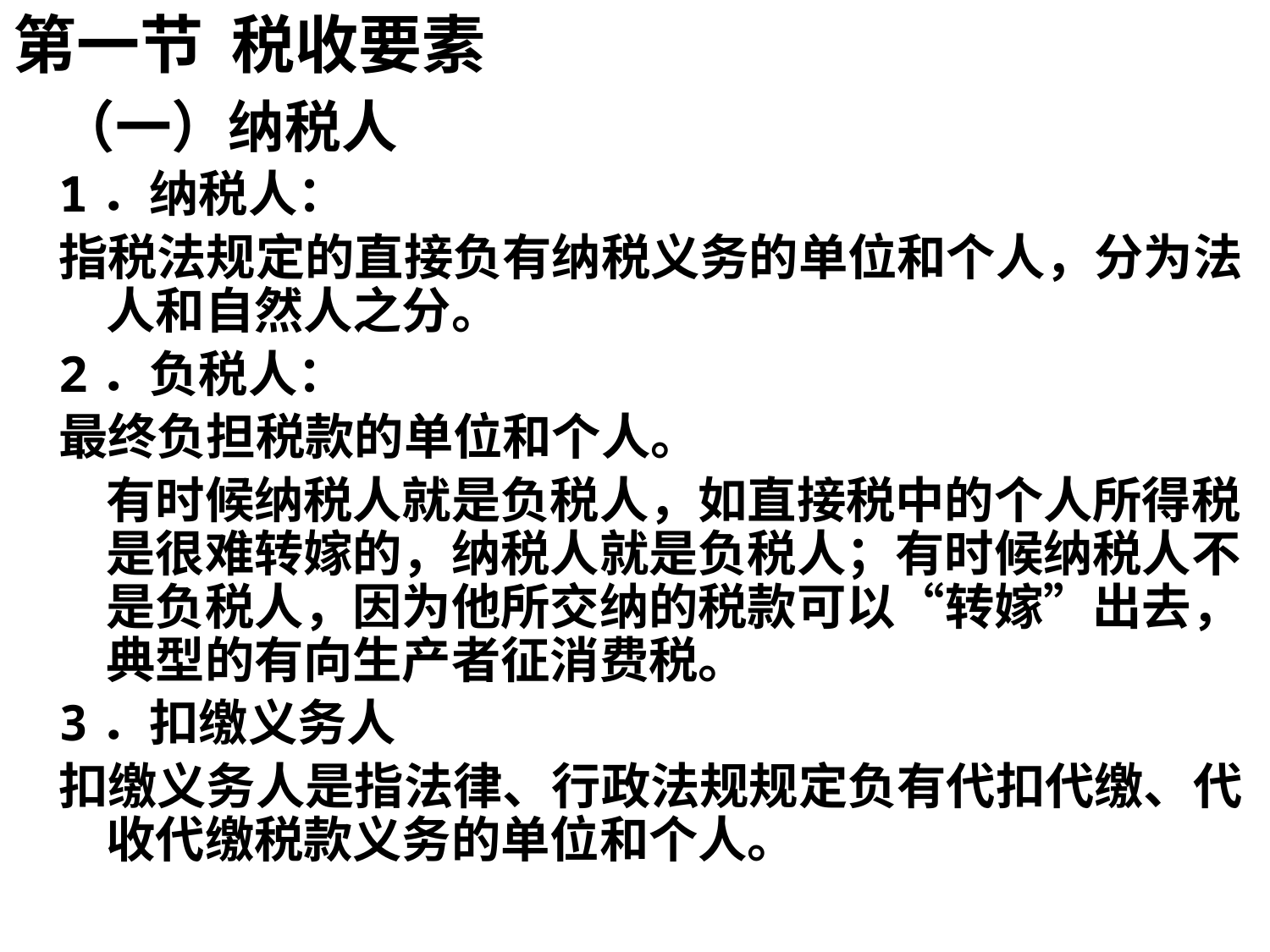

第一节  税收要素
（一）纳税人
1．纳税人：
指税法规定的直接负有纳税义务的单位和个人，分为法人和自然人之分。
2．负税人：
最终负担税款的单位和个人。
	有时候纳税人就是负税人，如直接税中的个人所得税是很难转嫁的，纳税人就是负税人；有时候纳税人不是负税人，因为他所交纳的税款可以“转嫁”出去，典型的有向生产者征消费税。
3．扣缴义务人
扣缴义务人是指法律、行政法规规定负有代扣代缴、代收代缴税款义务的单位和个人。